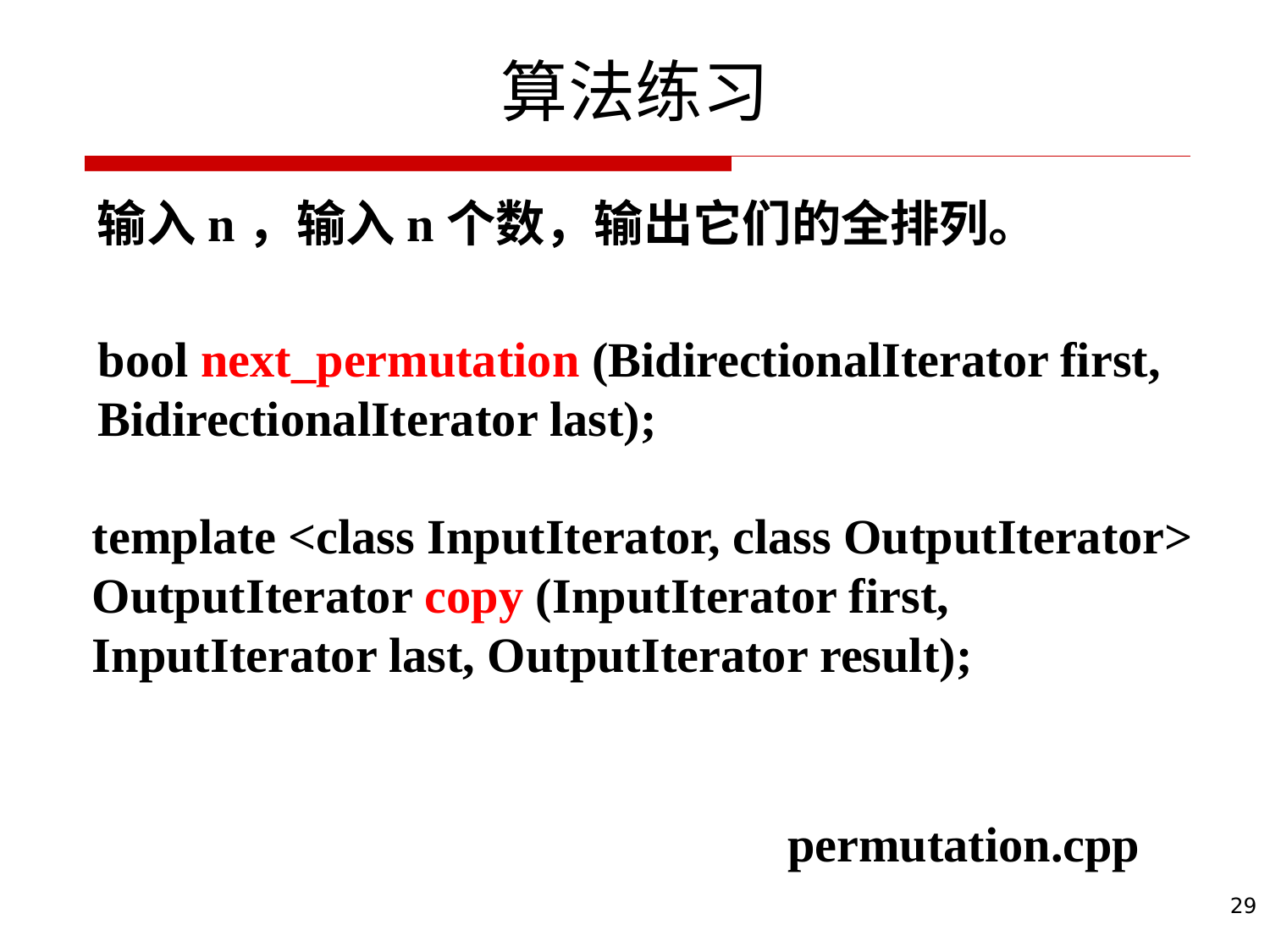

# 算法练习
输入n，输入n个数，输出它们的全排列。
bool next_permutation (BidirectionalIterator first, BidirectionalIterator last);
template <class InputIterator, class OutputIterator> OutputIterator copy (InputIterator first, InputIterator last, OutputIterator result);
permutation.cpp
29